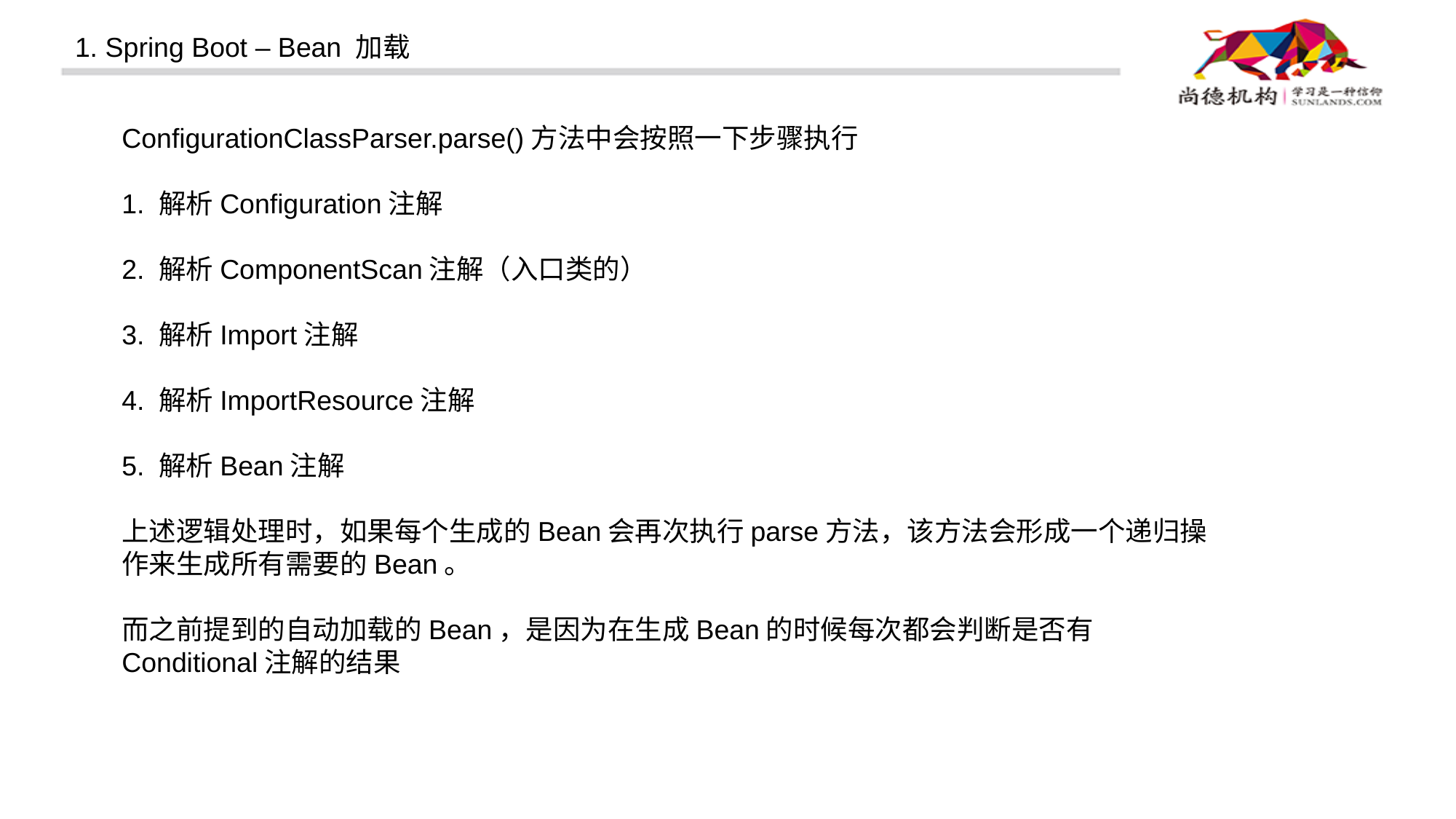

1. Spring Boot – Bean 加载
ConfigurationClassParser.parse()方法中会按照一下步骤执行

1. 解析Configuration注解

2. 解析ComponentScan注解（入口类的）

3. 解析Import注解

4. 解析ImportResource注解

5. 解析Bean注解

上述逻辑处理时，如果每个生成的Bean会再次执行parse方法，该方法会形成一个递归操作来生成所有需要的Bean。

而之前提到的自动加载的Bean，是因为在生成Bean的时候每次都会判断是否有Conditional注解的结果